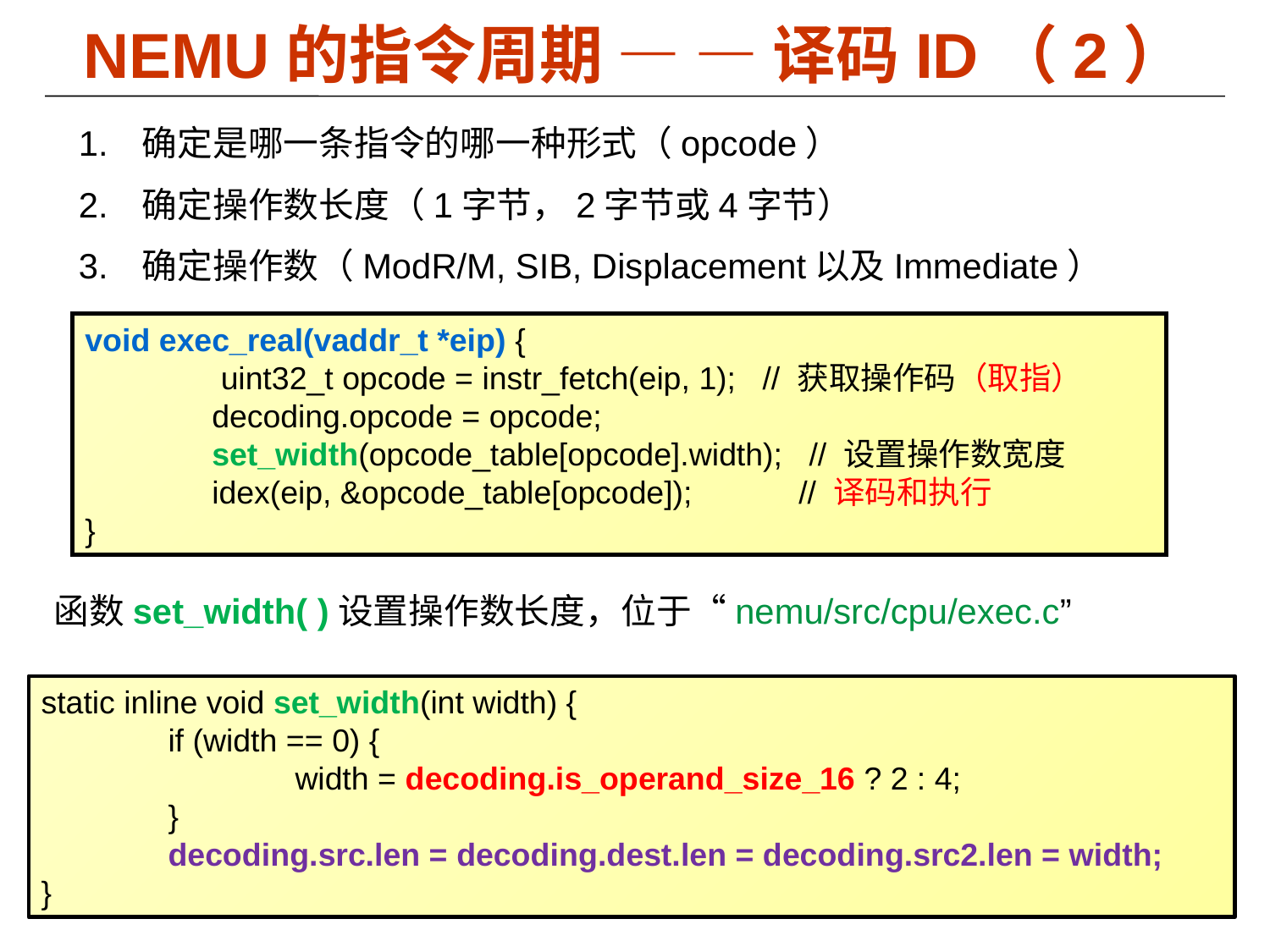

# NEMU的指令周期 — — 译码ID（2）
确定是哪一条指令的哪一种形式（opcode）
确定操作数长度（1字节，2字节或4字节）
确定操作数（ModR/M, SIB, Displacement以及Immediate）
void exec_real(vaddr_t *eip) {
	 uint32_t opcode = instr_fetch(eip, 1);   // 获取操作码（取指）
	decoding.opcode = opcode;
  	set_width(opcode_table[opcode].width);   // 设置操作数宽度
	idex(eip, &opcode_table[opcode]);            // 译码和执行
}
函数set_width( )设置操作数长度，位于“nemu/src/cpu/exec.c”
static inline void set_width(int width) {
	if (width == 0) {
		width = decoding.is_operand_size_16 ? 2 : 4;
	}
	decoding.src.len = decoding.dest.len = decoding.src2.len = width;
}